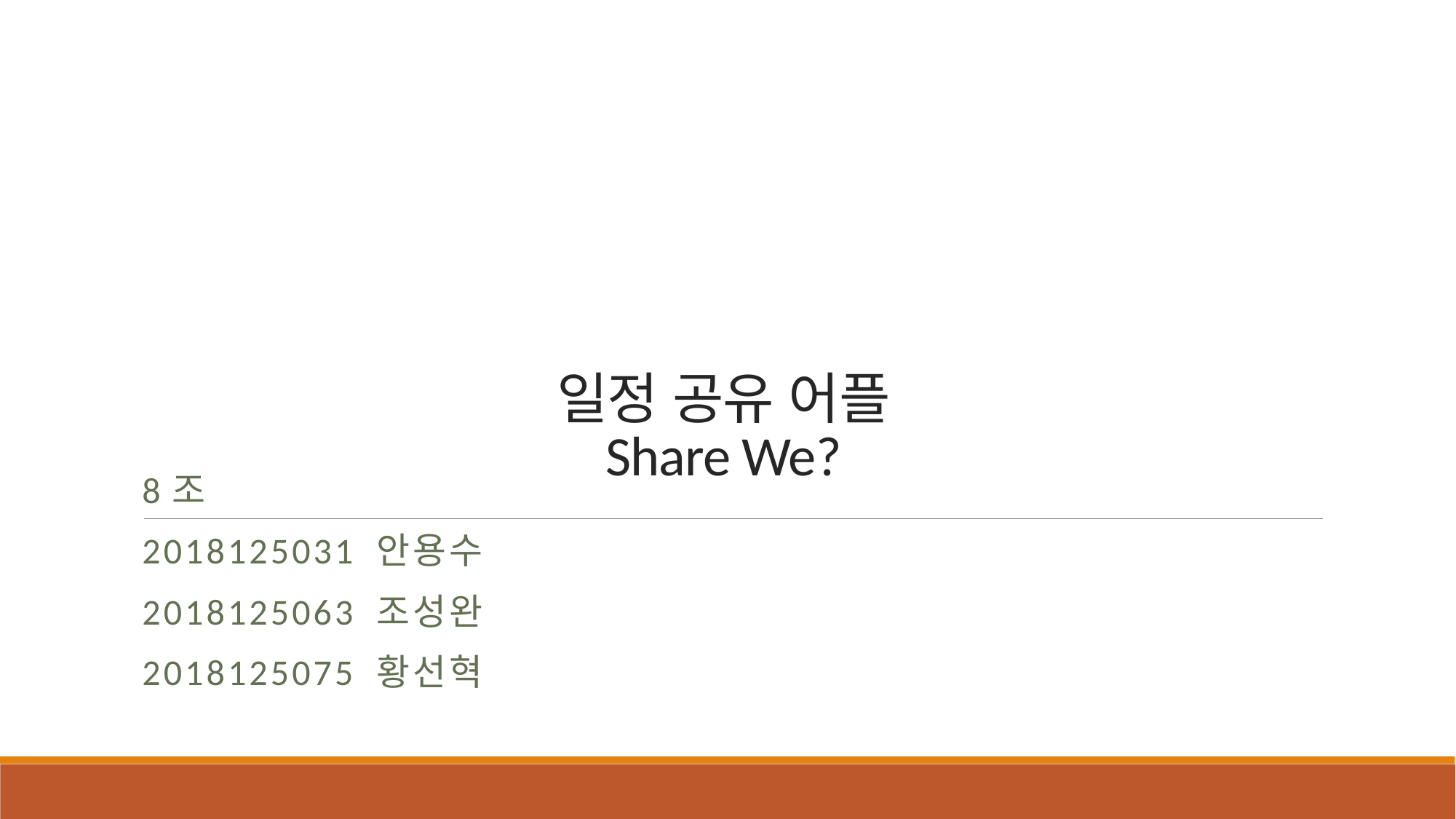

# 일정 공유 어플 Share We?
8조
2018125031 안용수
2018125063 조성완
2018125075 황선혁